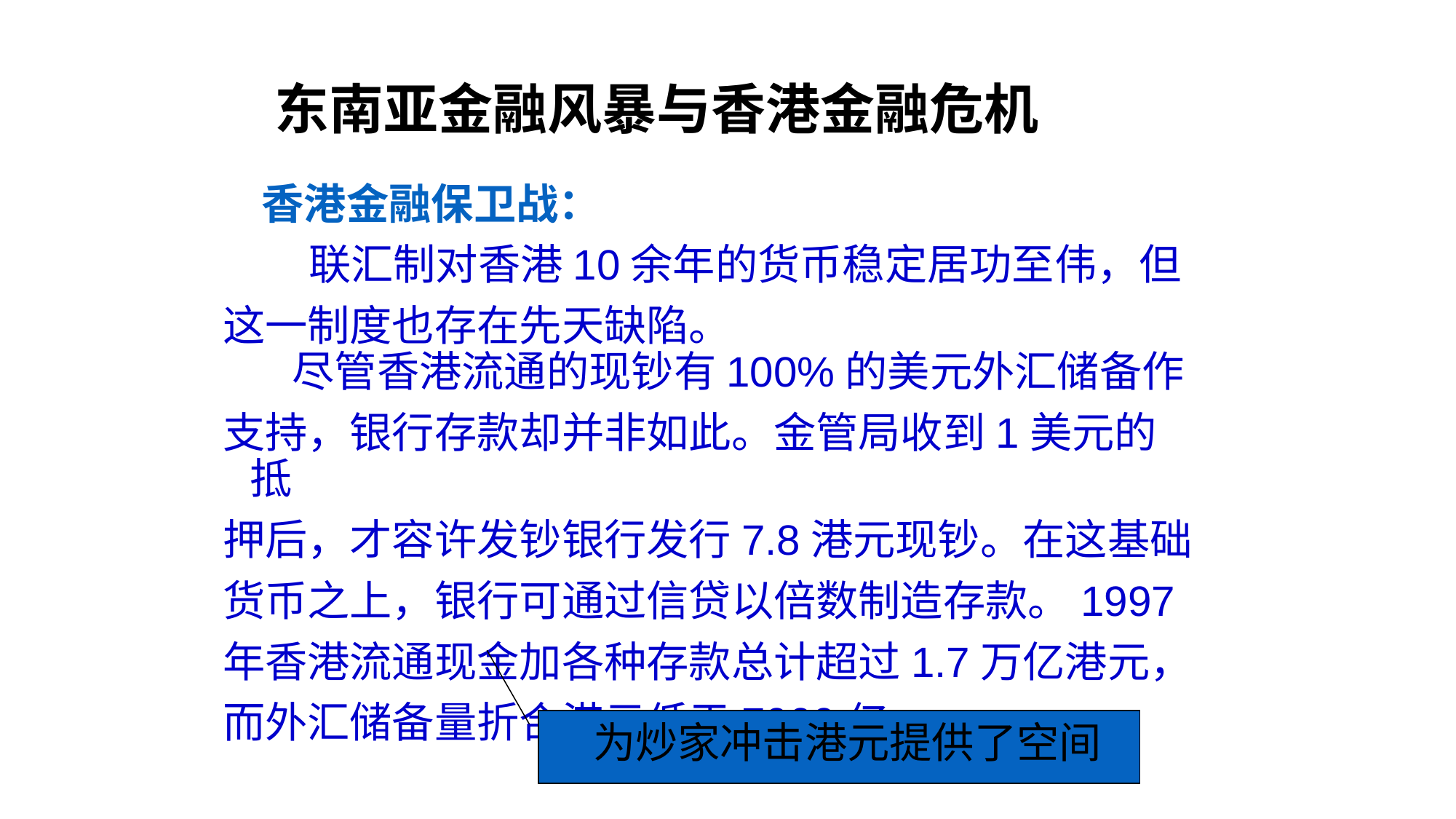

东南亚金融风暴与香港金融危机
   香港金融保卫战：
        联汇制对香港10余年的货币稳定居功至伟，但
这一制度也存在先天缺陷。　
　尽管香港流通的现钞有100%的美元外汇储备作
支持，银行存款却并非如此。金管局收到1美元的抵
押后，才容许发钞银行发行7.8港元现钞。在这基础
货币之上，银行可通过信贷以倍数制造存款。1997
年香港流通现金加各种存款总计超过1.7万亿港元，
而外汇储备量折合港元低于7000亿。
为炒家冲击港元提供了空间